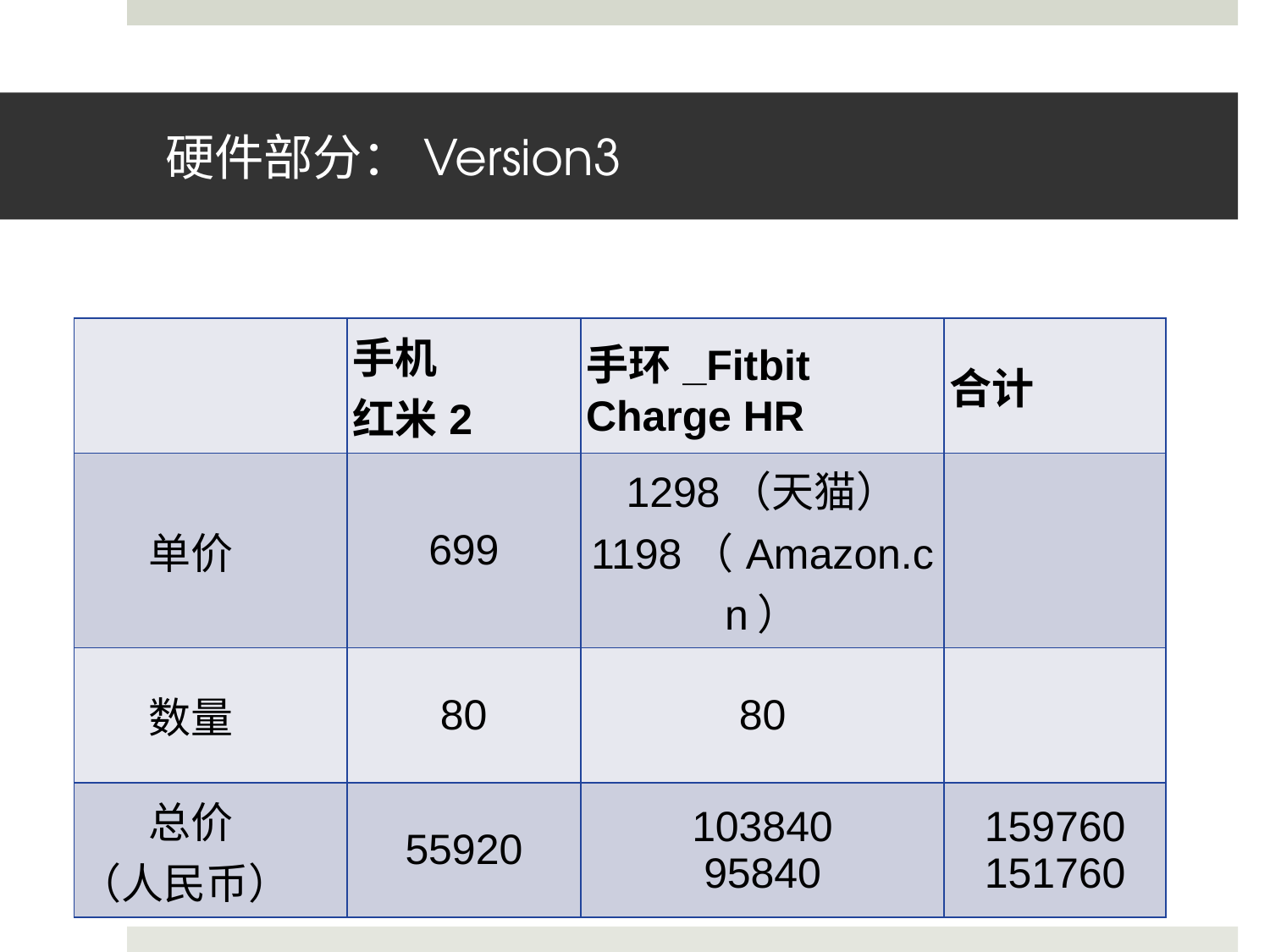

# 硬件部分：Version3
|  | 手机 红米2 | 手环\_Fitbit Charge HR | 合计 |
| --- | --- | --- | --- |
| 单价 | 699 | 1298（天猫） 1198（Amazon.cn） |  |
| 数量 | 80 | 80 |  |
| 总价 （人民币） | 55920 | 103840 95840 | 159760 151760 |